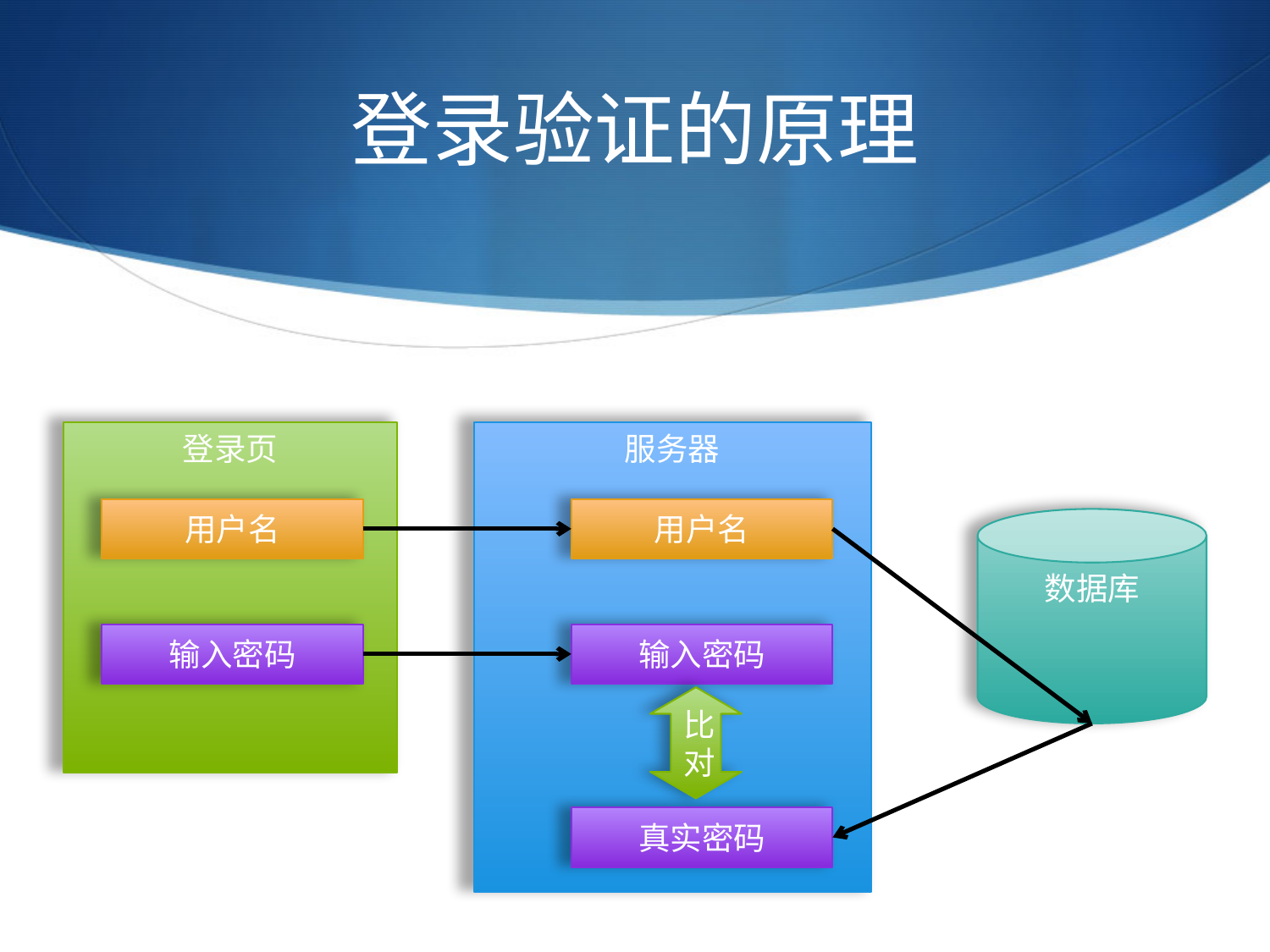

# 登录验证的原理
登录页
服务器
用户名
用户名
数据库
输入密码
输入密码
比对
真实密码